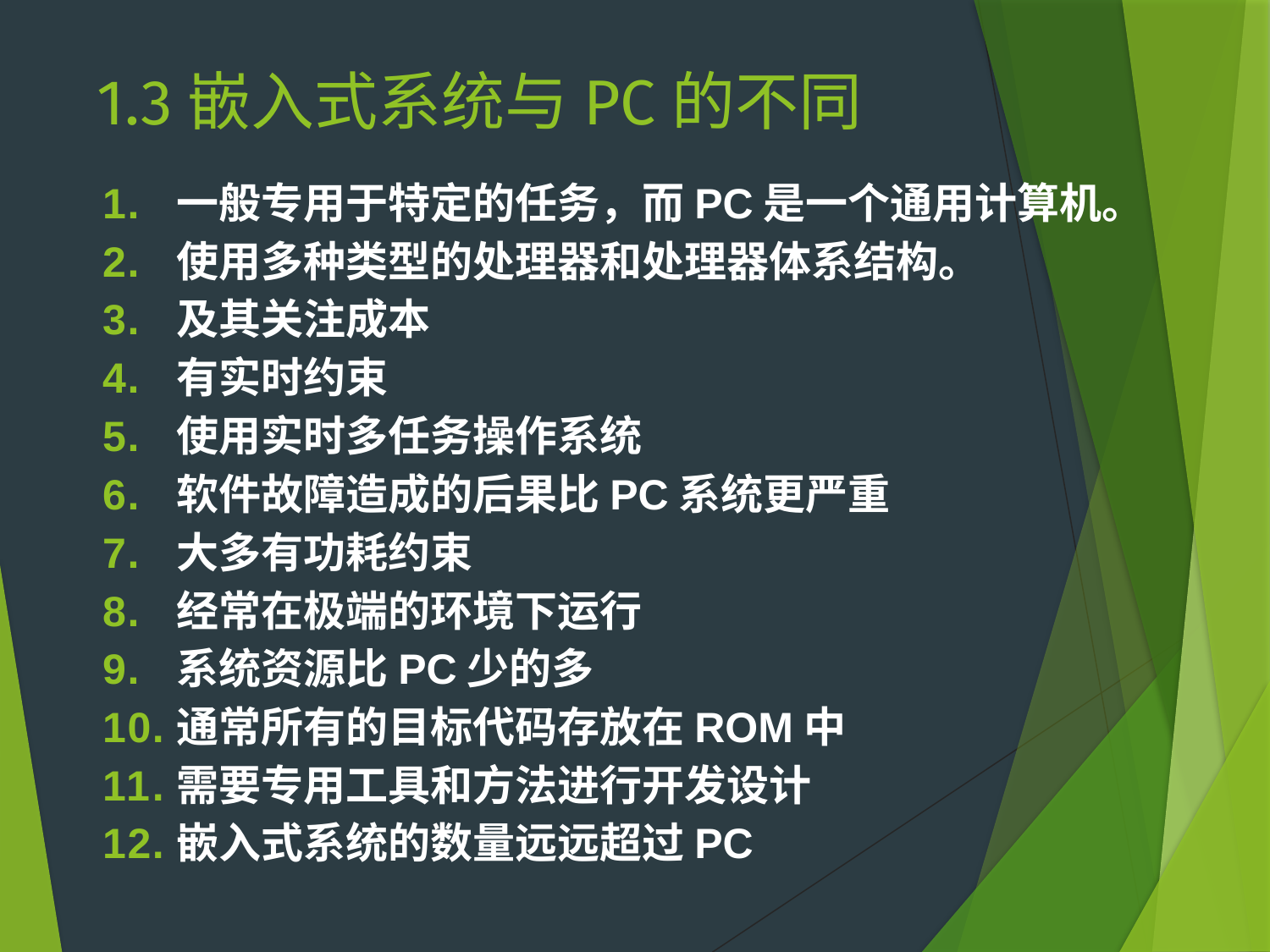

# 1.3嵌入式系统与PC的不同
一般专用于特定的任务，而PC是一个通用计算机。
使用多种类型的处理器和处理器体系结构。
及其关注成本
有实时约束
使用实时多任务操作系统
软件故障造成的后果比PC系统更严重
大多有功耗约束
经常在极端的环境下运行
系统资源比PC少的多
通常所有的目标代码存放在ROM中
需要专用工具和方法进行开发设计
嵌入式系统的数量远远超过PC